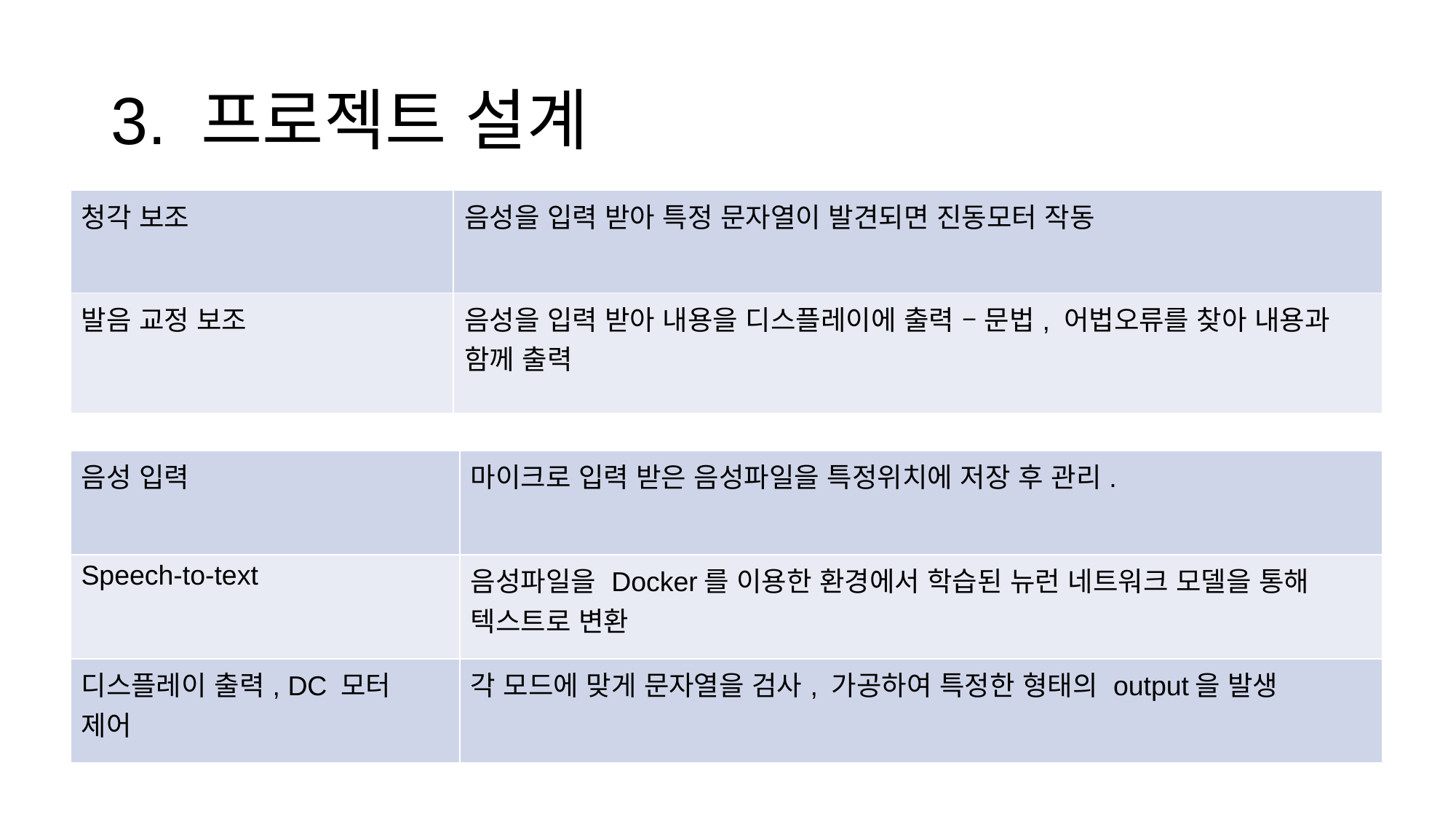

# 3. 프로젝트 설계
| 청각 보조 | 음성을 입력 받아 특정 문자열이 발견되면 진동모터 작동 |
| --- | --- |
| 발음 교정 보조 | 음성을 입력 받아 내용을 디스플레이에 출력 – 문법, 어법오류를 찾아 내용과 함께 출력 |
| 음성 입력 | 마이크로 입력 받은 음성파일을 특정위치에 저장 후 관리. |
| --- | --- |
| Speech-to-text | 음성파일을 Docker를 이용한 환경에서 학습된 뉴런 네트워크 모델을 통해 텍스트로 변환 |
| 디스플레이 출력, DC 모터 제어 | 각 모드에 맞게 문자열을 검사, 가공하여 특정한 형태의 output을 발생 |